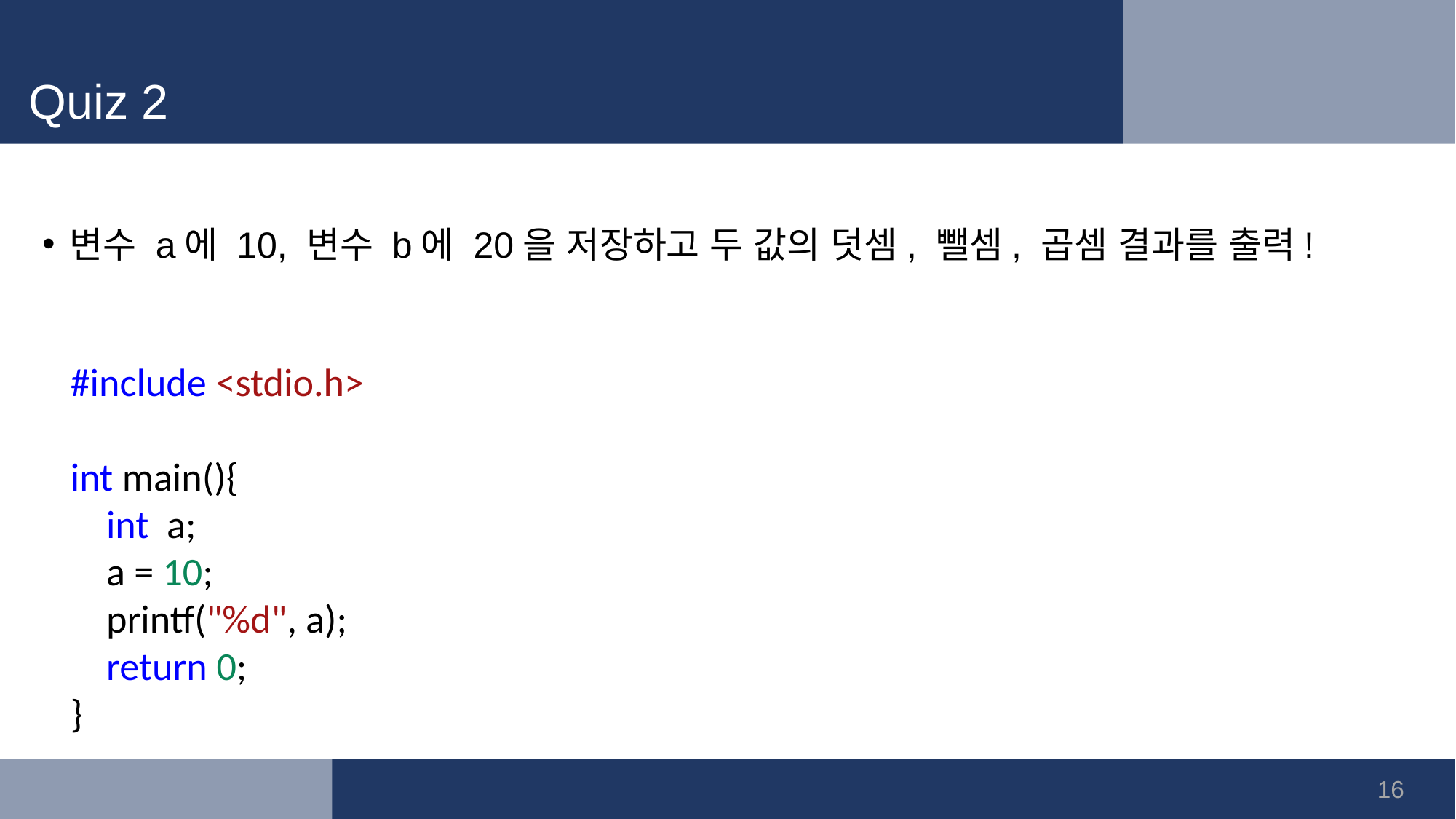

# Quiz 2
변수 a에 10, 변수 b에 20을 저장하고 두 값의 덧셈, 뺄셈, 곱셈 결과를 출력!
#include <stdio.h>

int main(){
    int  a;
    a = 10;
    printf("%d", a);
    return 0;
}
16